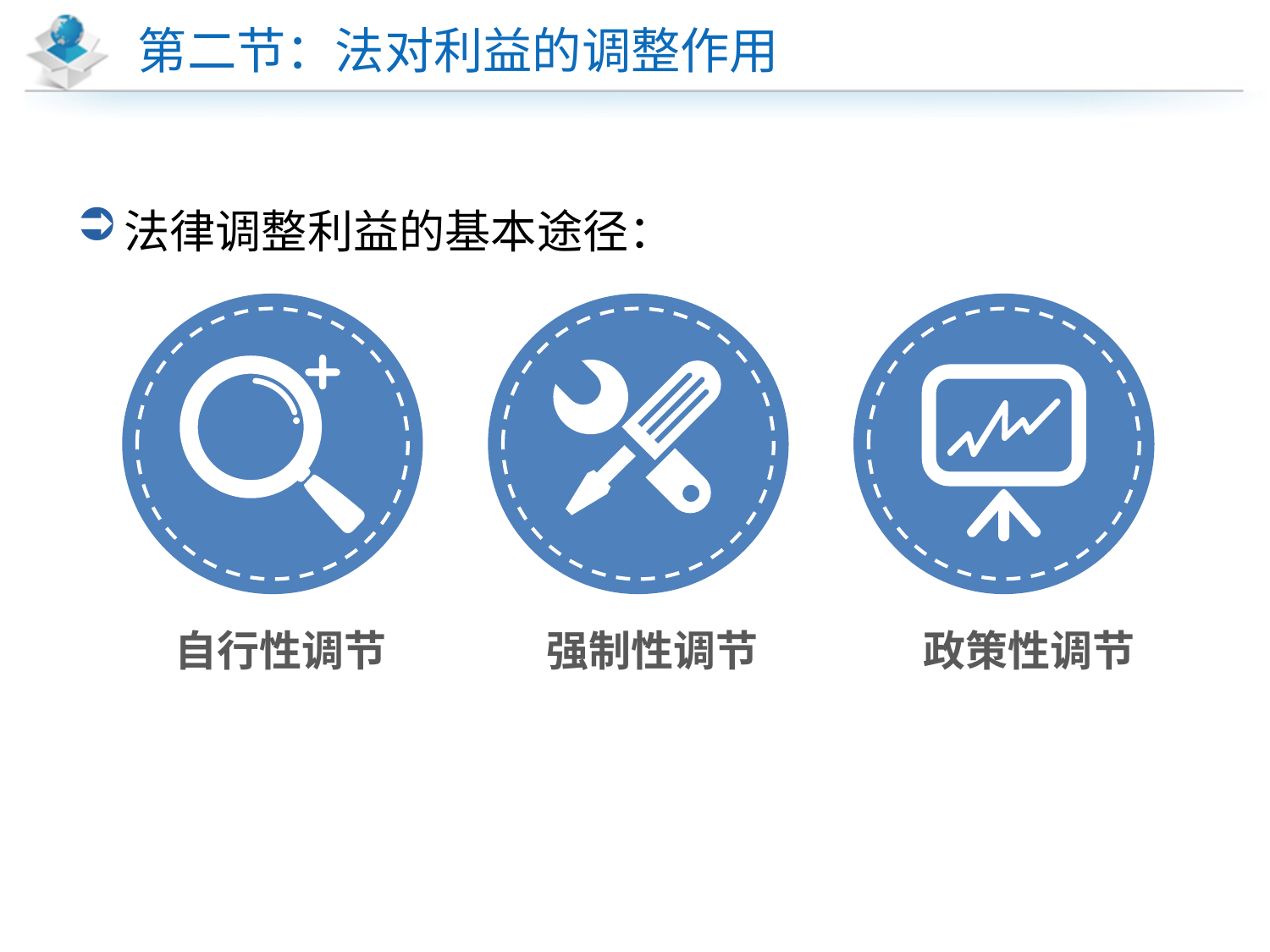

# 第二节：法对利益的调整作用
法律调整利益的基本途径：

自行性调节

强制性调节

政策性调节